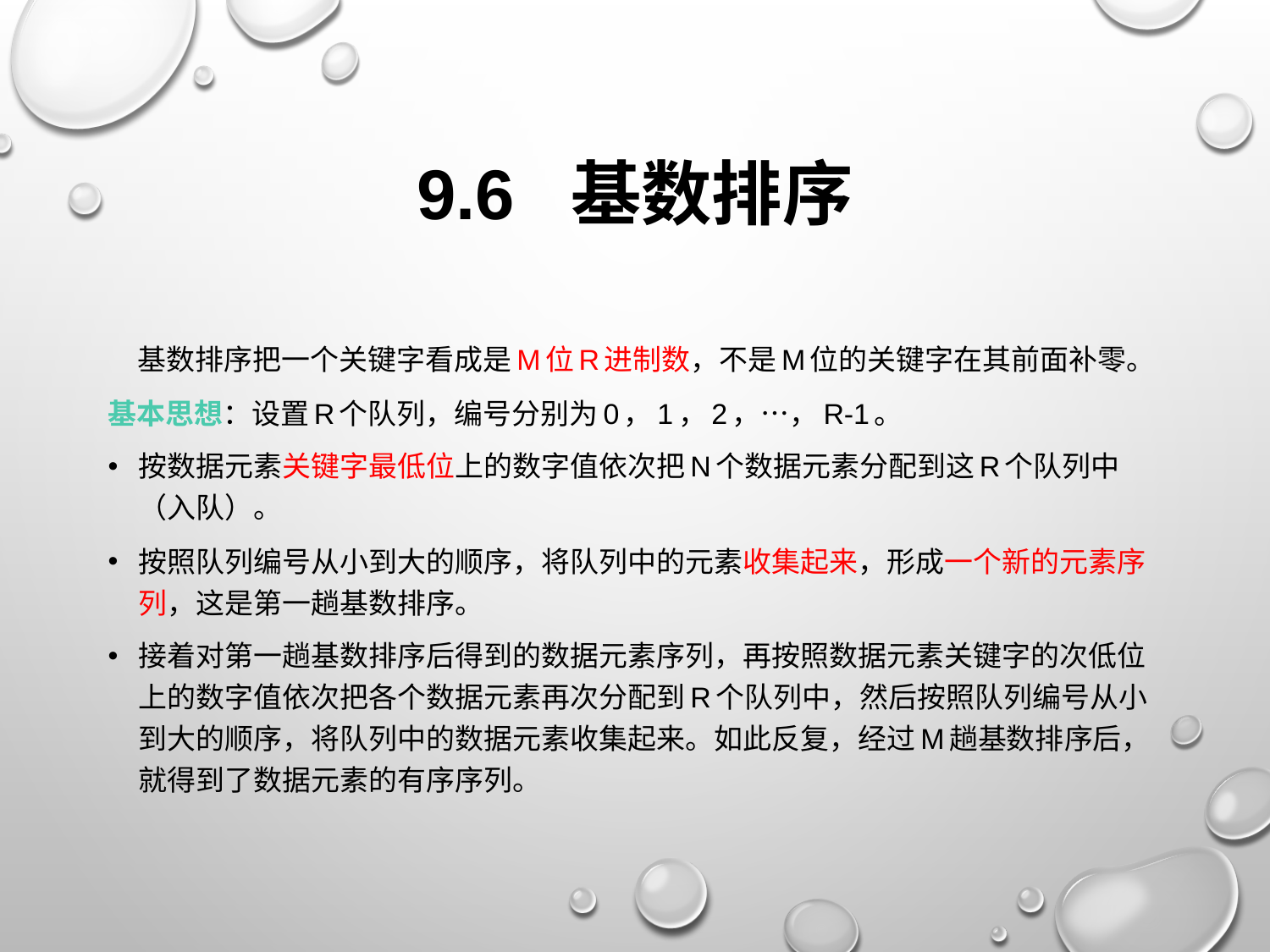

# 9.6  基数排序
    基数排序把一个关键字看成是m位r进制数，不是m位的关键字在其前面补零。
基本思想：设置r个队列，编号分别为0，1，2，…，r-1。
按数据元素关键字最低位上的数字值依次把n个数据元素分配到这r个队列中（入队）。
按照队列编号从小到大的顺序，将队列中的元素收集起来，形成一个新的元素序列，这是第一趟基数排序。
接着对第一趟基数排序后得到的数据元素序列，再按照数据元素关键字的次低位上的数字值依次把各个数据元素再次分配到r个队列中，然后按照队列编号从小到大的顺序，将队列中的数据元素收集起来。如此反复，经过m趟基数排序后，就得到了数据元素的有序序列。
61